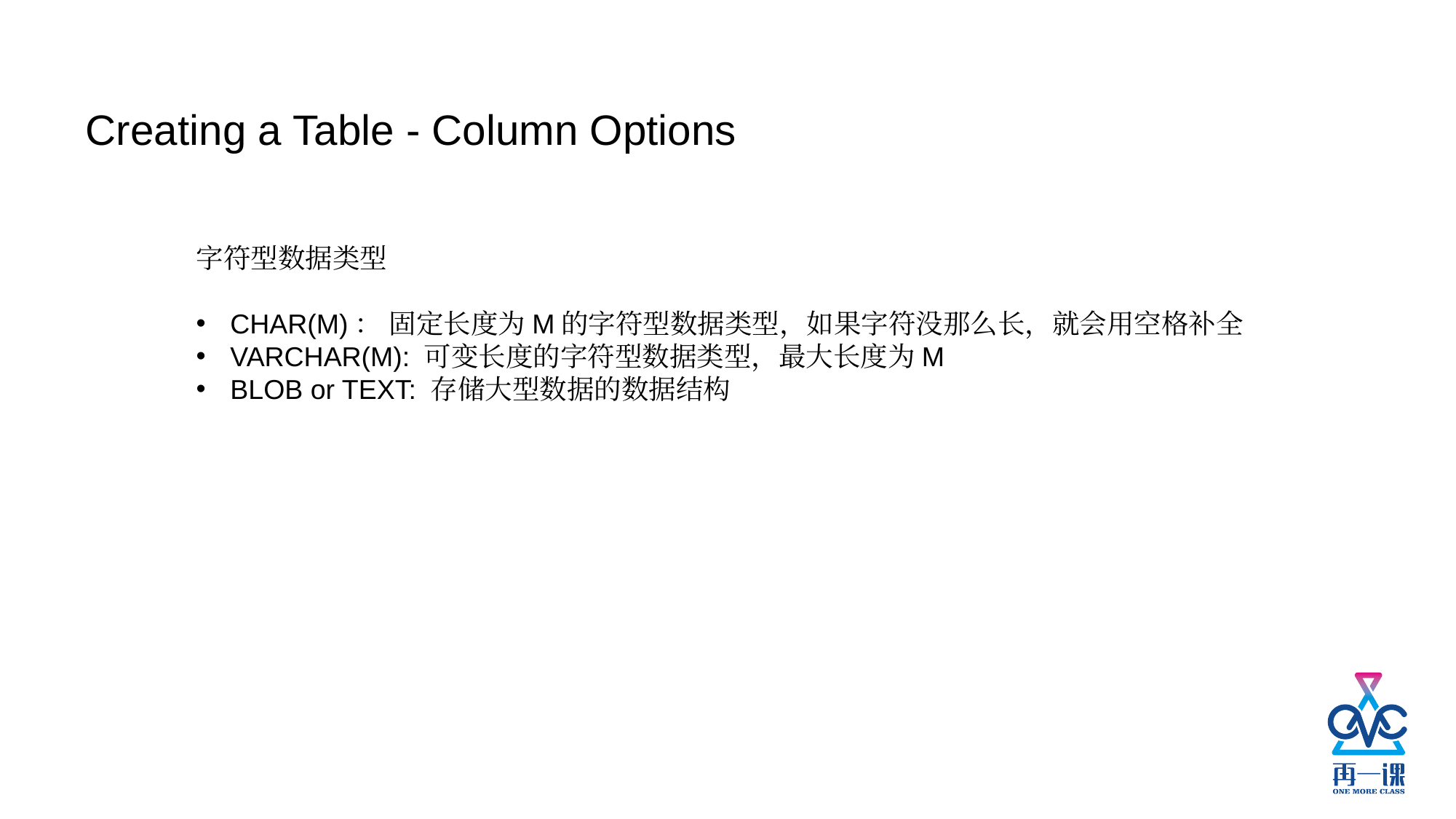

Creating a Table - Column Options
字符型数据类型

CHAR(M)： 固定长度为M的字符型数据类型，如果字符没那么长，就会用空格补全
VARCHAR(M): 可变长度的字符型数据类型，最大长度为M
BLOB or TEXT: 存储大型数据的数据结构